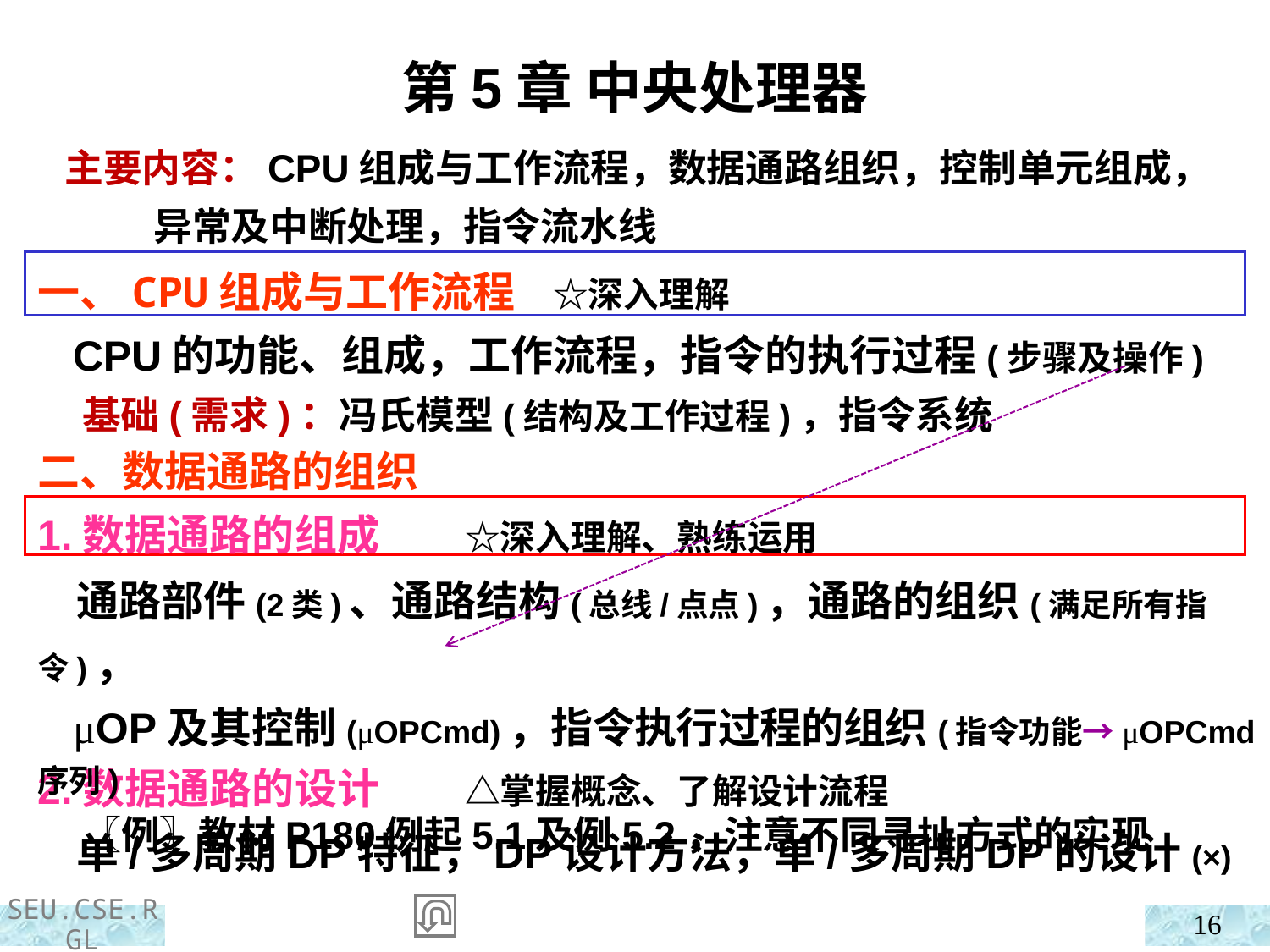

第5章 中央处理器
  主要内容：CPU组成与工作流程，数据通路组织，控制单元组成，
            异常及中断处理，指令流水线
一、CPU组成与工作流程    ☆深入理解
   CPU的功能、组成，工作流程，指令的执行过程(步骤及操作)
    基础(需求)：冯氏模型(结构及工作过程)，指令系统

二、数据通路的组织
1.数据通路的组成         ☆深入理解、熟练运用

2.数据通路的设计         △掌握概念、了解设计流程

   通路部件(2类)、通路结构(总线/点点)，通路的组织(满足所有指令)，
   μOP及其控制(μOPCmd)，指令执行过程的组织(指令功能→μOPCmd序列)
    〖例〗教材P180例起5.1及例5.2，注意不同寻址方式的实现
   单/多周期DP特征，DP设计方法，单/多周期DP的设计(×)

16